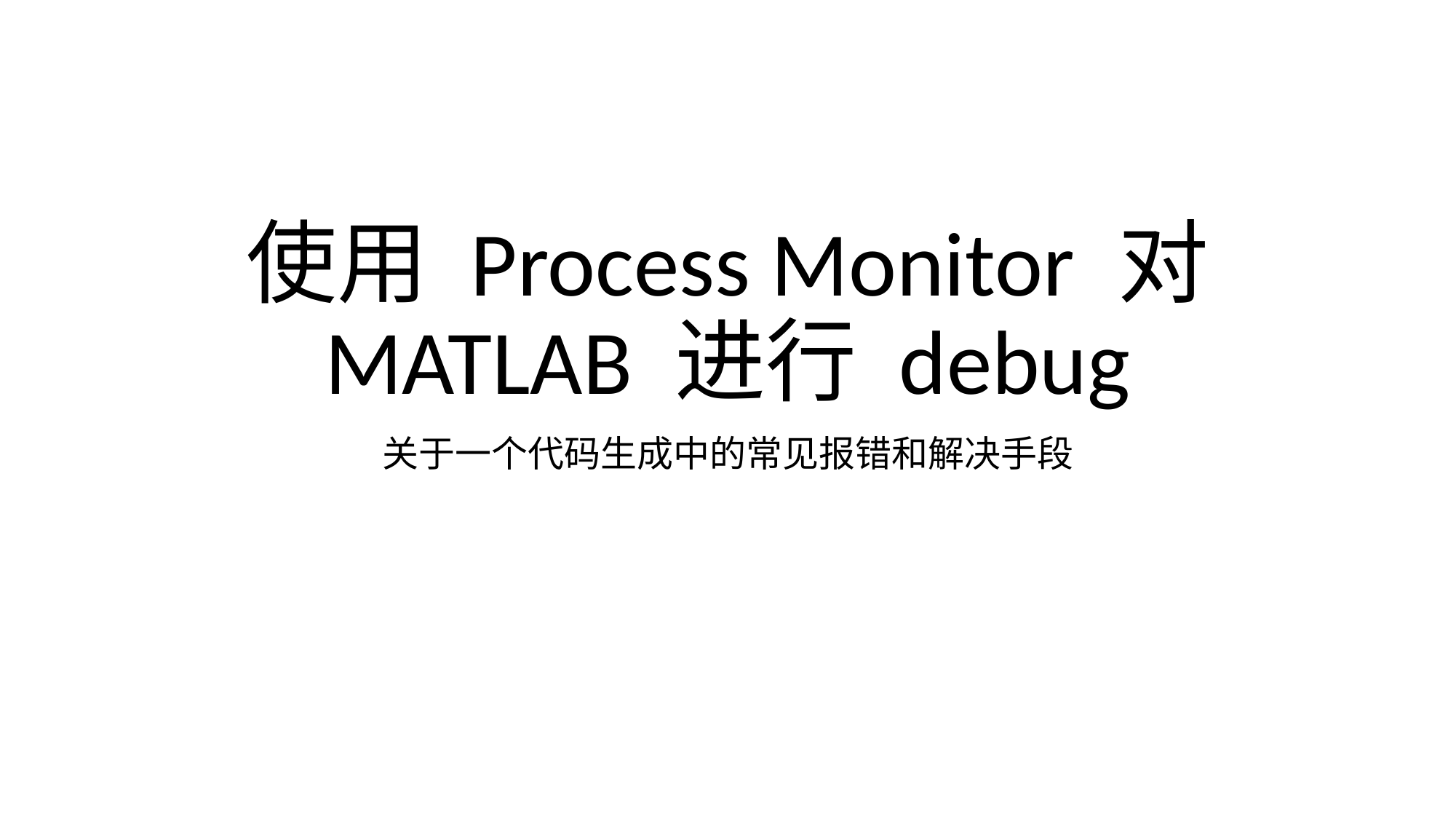

# 使用 Process Monitor 对 MATLAB 进行 debug
关于一个代码生成中的常见报错和解决手段